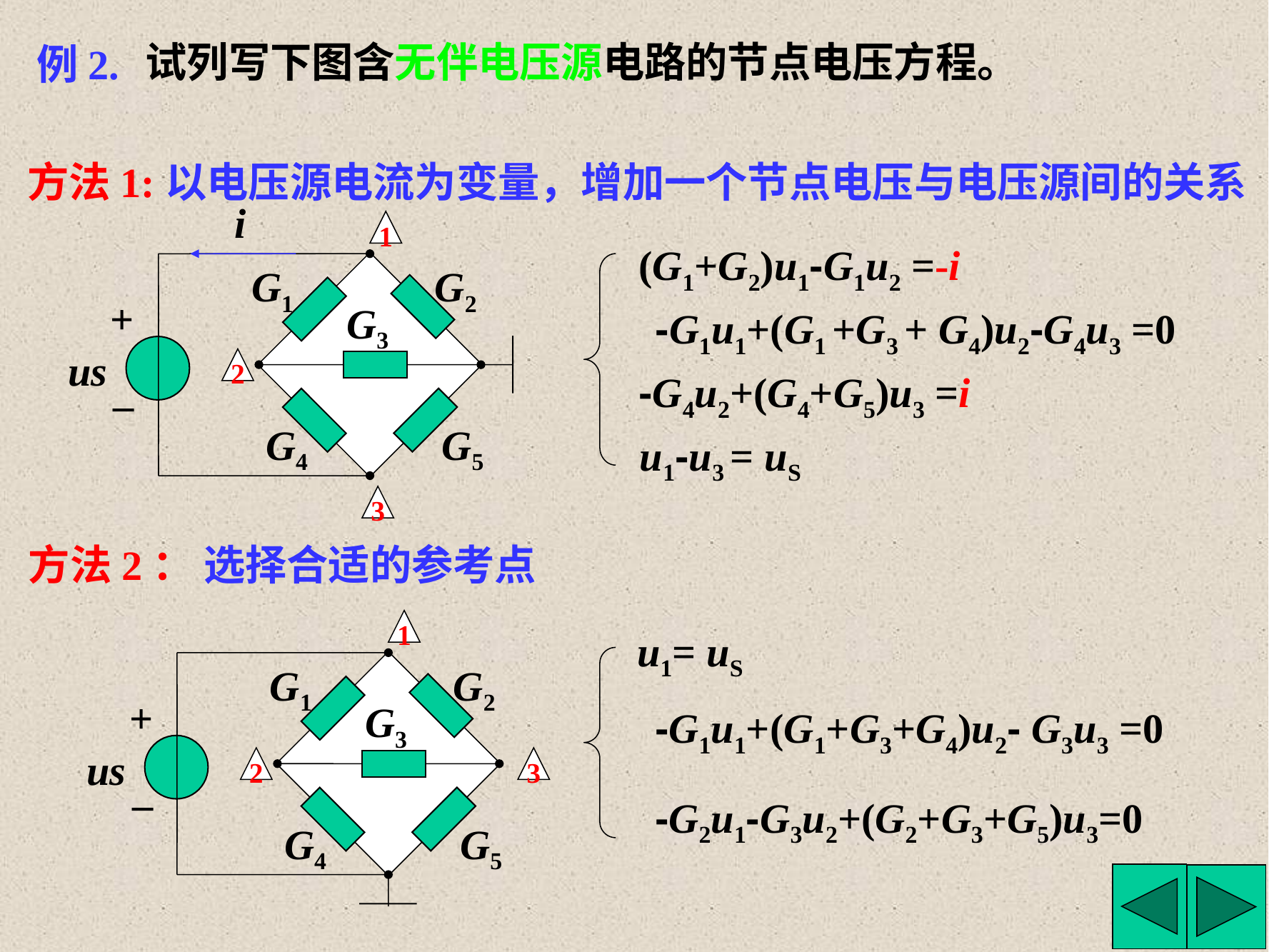

试列写下图含无伴电压源电路的节点电压方程。
例2.
方法1:以电压源电流为变量，增加一个节点电压与电压源间的关系
i
1

G1
G2

G3

G4
G5

+

us
2
_

3
(G1+G2)u1-G1u2 =-i

-G1u1+(G1 +G3 + G4)u2-G4u3 =0
-G4u2+(G4+G5)u3 =i
u1-u3 = uS
方法2： 选择合适的参考点
1

G1
G2

+
G3

us
2
3
_

G4
G5

u1= uS

-G1u1+(G1+G3+G4)u2- G3u3 =0
-G2u1-G3u2+(G2+G3+G5)u3=0